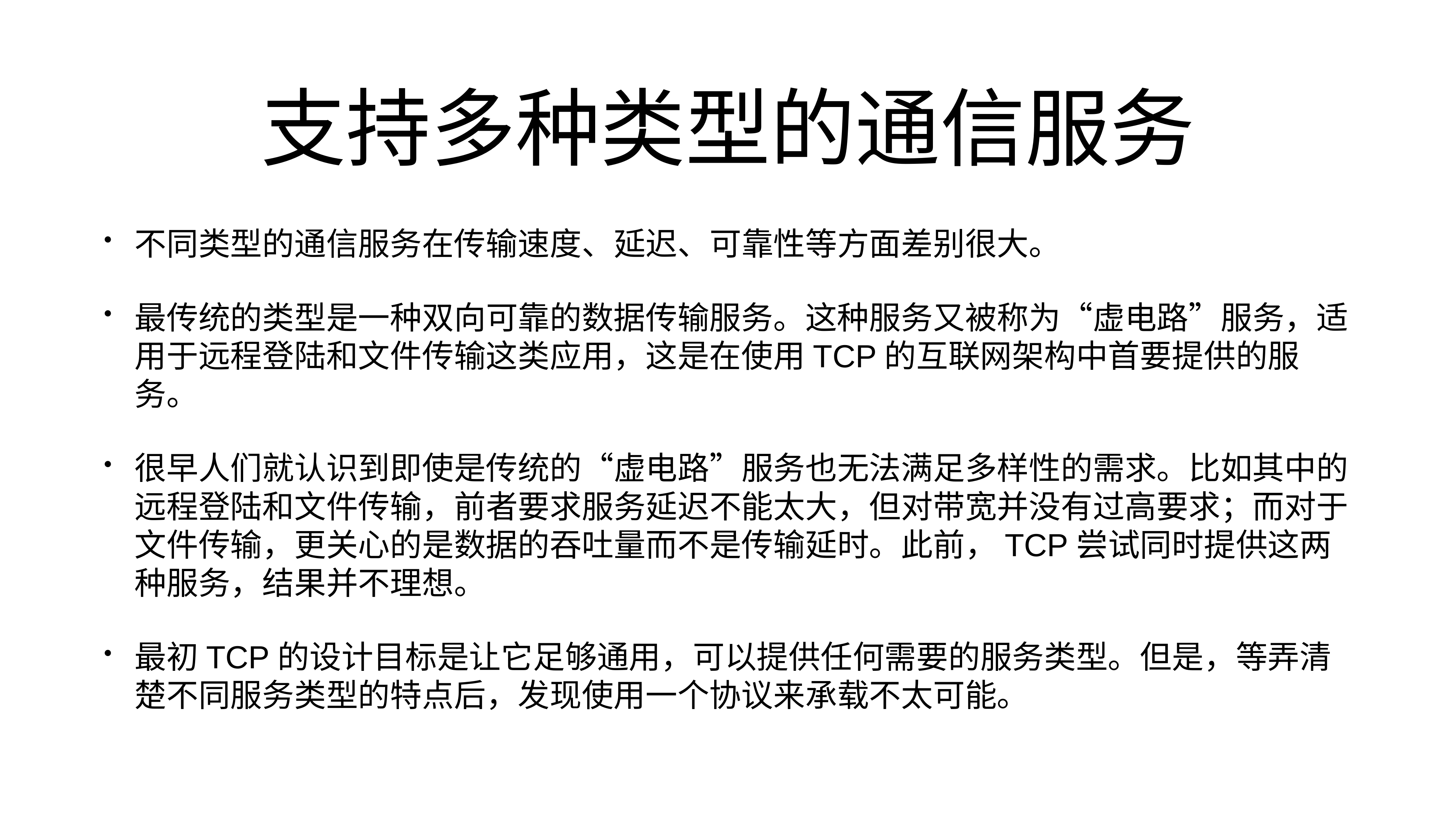

# 支持多种类型的通信服务
不同类型的通信服务在传输速度、延迟、可靠性等方面差别很大。
最传统的类型是一种双向可靠的数据传输服务。这种服务又被称为“虚电路”服务，适用于远程登陆和文件传输这类应用，这是在使用TCP的互联网架构中首要提供的服务。
很早人们就认识到即使是传统的“虚电路”服务也无法满足多样性的需求。比如其中的远程登陆和文件传输，前者要求服务延迟不能太大，但对带宽并没有过高要求；而对于文件传输，更关心的是数据的吞吐量而不是传输延时。此前，TCP尝试同时提供这两种服务，结果并不理想。
最初TCP的设计目标是让它足够通用，可以提供任何需要的服务类型。但是，等弄清楚不同服务类型的特点后，发现使用一个协议来承载不太可能。